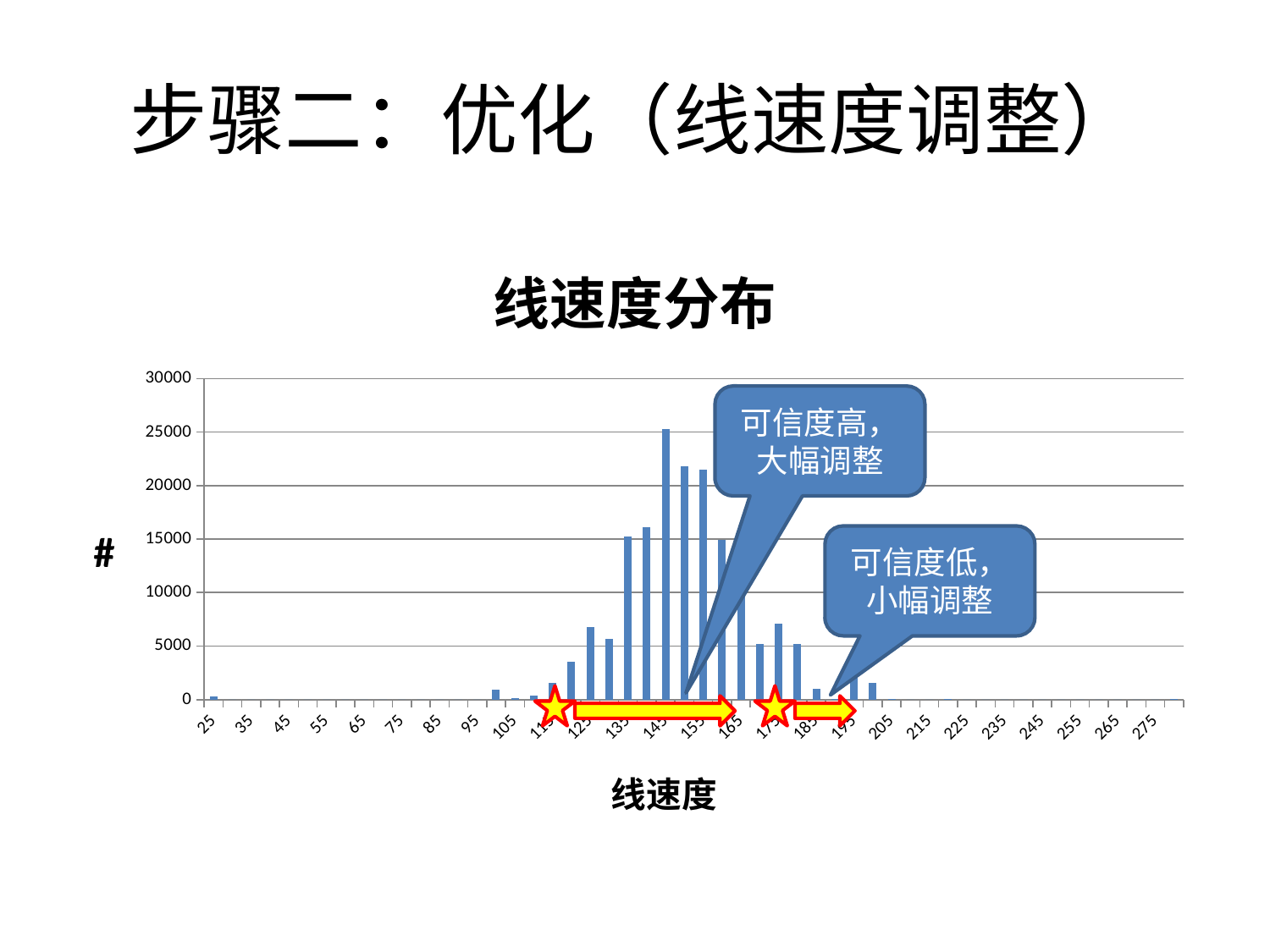

# 步骤二：优化（线速度调整）

### Chart: 线速度分布

| Category | # |
|---|---|
| 25 | 286.0 |
| 30 | 0.0 |
| 35 | 0.0 |
| 40 | 0.0 |
| 45 | 0.0 |
| 50 | 0.0 |
| 55 | 0.0 |
| 60 | 0.0 |
| 65 | 0.0 |
| 70 | 0.0 |
| 75 | 0.0 |
| 80 | 0.0 |
| 85 | 0.0 |
| 90 | 0.0 |
| 95 | 0.0 |
| 100 | 912.0 |
| 105 | 166.0 |
| 110 | 340.0 |
| 115 | 1590.0 |
| 120 | 3571.0 |
| 125 | 6744.0 |
| 130 | 5678.0 |
| 135 | 15219.0 |
| 140 | 16113.0 |
| 145 | 25309.0 |
| 150 | 21774.0 |
| 155 | 21445.0 |
| 160 | 14918.0 |
| 165 | 9785.0 |
| 170 | 5226.0 |
| 175 | 7102.0 |
| 180 | 5184.0 |
| 185 | 974.0 |
| 190 | 96.0 |
| 195 | 2904.0 |
| 200 | 1545.0 |
| 205 | 46.0 |
| 210 | 0.0 |
| 215 | 0.0 |
| 220 | 96.0 |
| 225 | 0.0 |
| 230 | 0.0 |
| 235 | 0.0 |
| 240 | 0.0 |
| 245 | 0.0 |
| 250 | 0.0 |
| 255 | 0.0 |
| 260 | 0.0 |
| 265 | 0.0 |
| 270 | 0.0 |
| 275 | 0.0 |
| 280 | 48.0 |
可信度高，大幅调整
可信度低，小幅调整